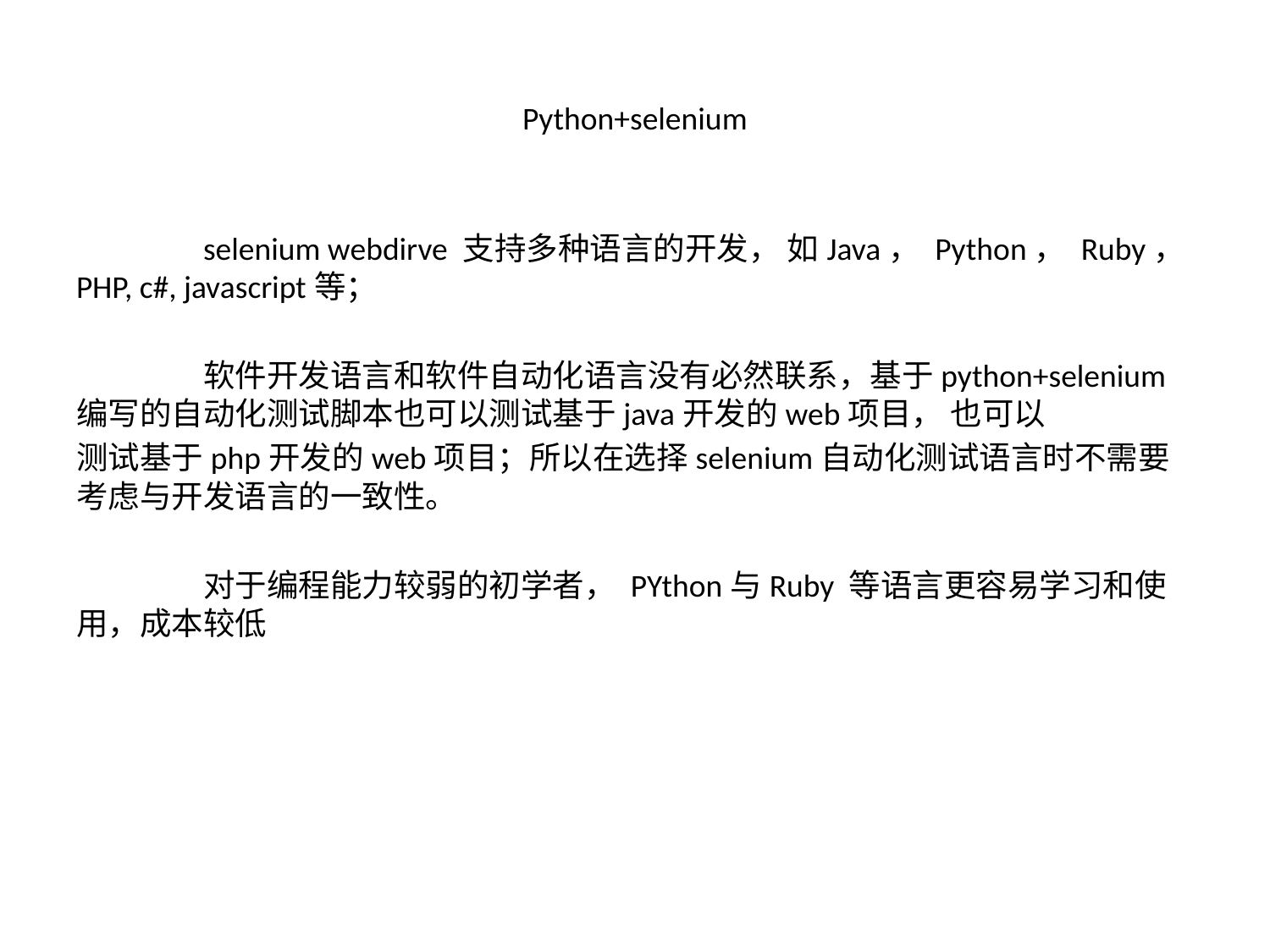

# Python+selenium
	selenium webdirve 支持多种语言的开发， 如Java， Python， Ruby， PHP, c#, javascript等；

	软件开发语言和软件自动化语言没有必然联系，基于python+selenium 编写的自动化测试脚本也可以测试基于java开发的web项目， 也可以
测试基于php开发的web项目；所以在选择selenium自动化测试语言时不需要考虑与开发语言的一致性。

	对于编程能力较弱的初学者， PYthon与Ruby 等语言更容易学习和使用，成本较低